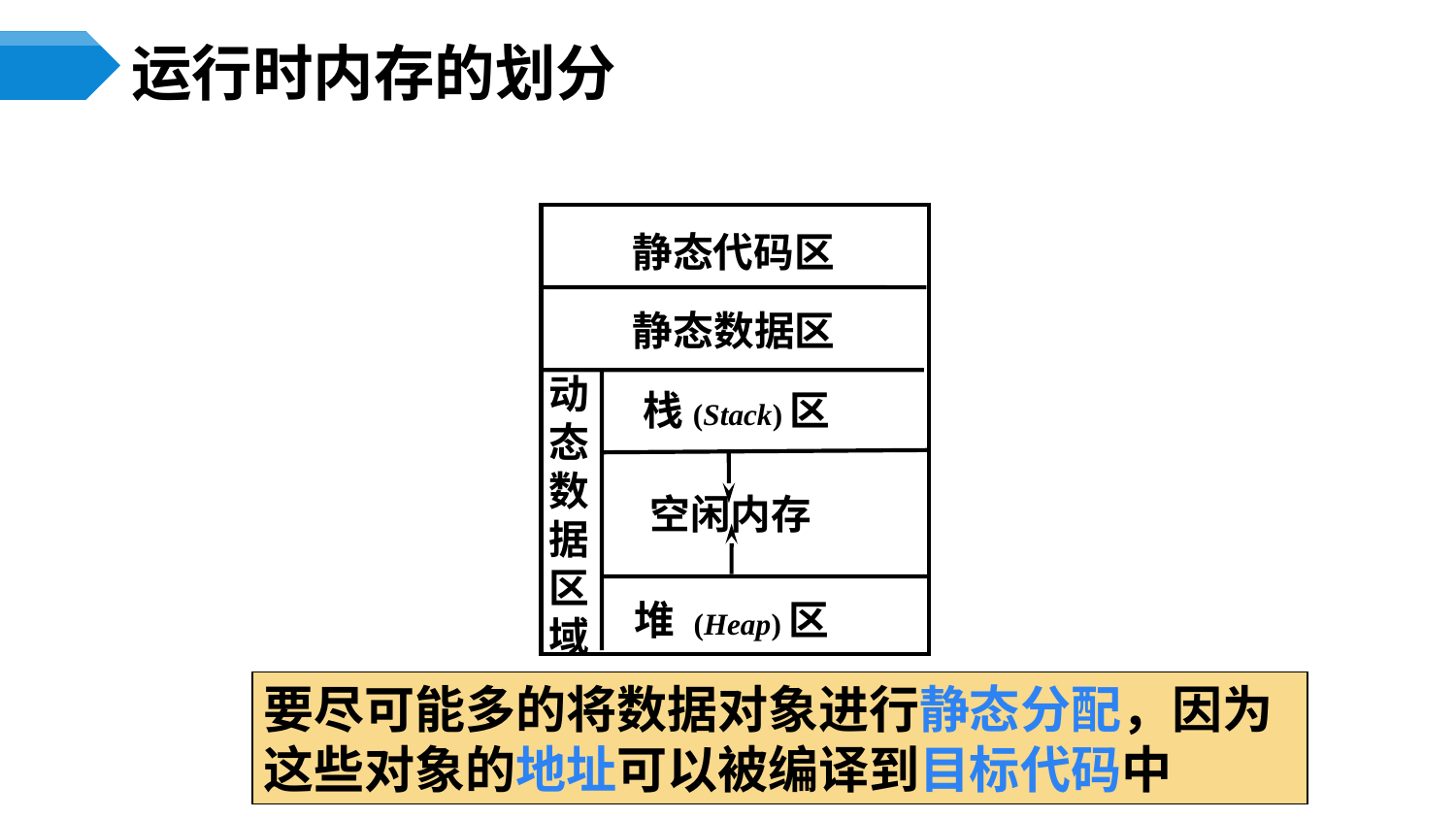

# 运行时内存的划分

静态代码区

静态数据区

栈(Stack)区

堆 (Heap)区

动
态
数
据
区
域

空闲内存
要尽可能多的将数据对象进行静态分配，因为这些对象的地址可以被编译到目标代码中